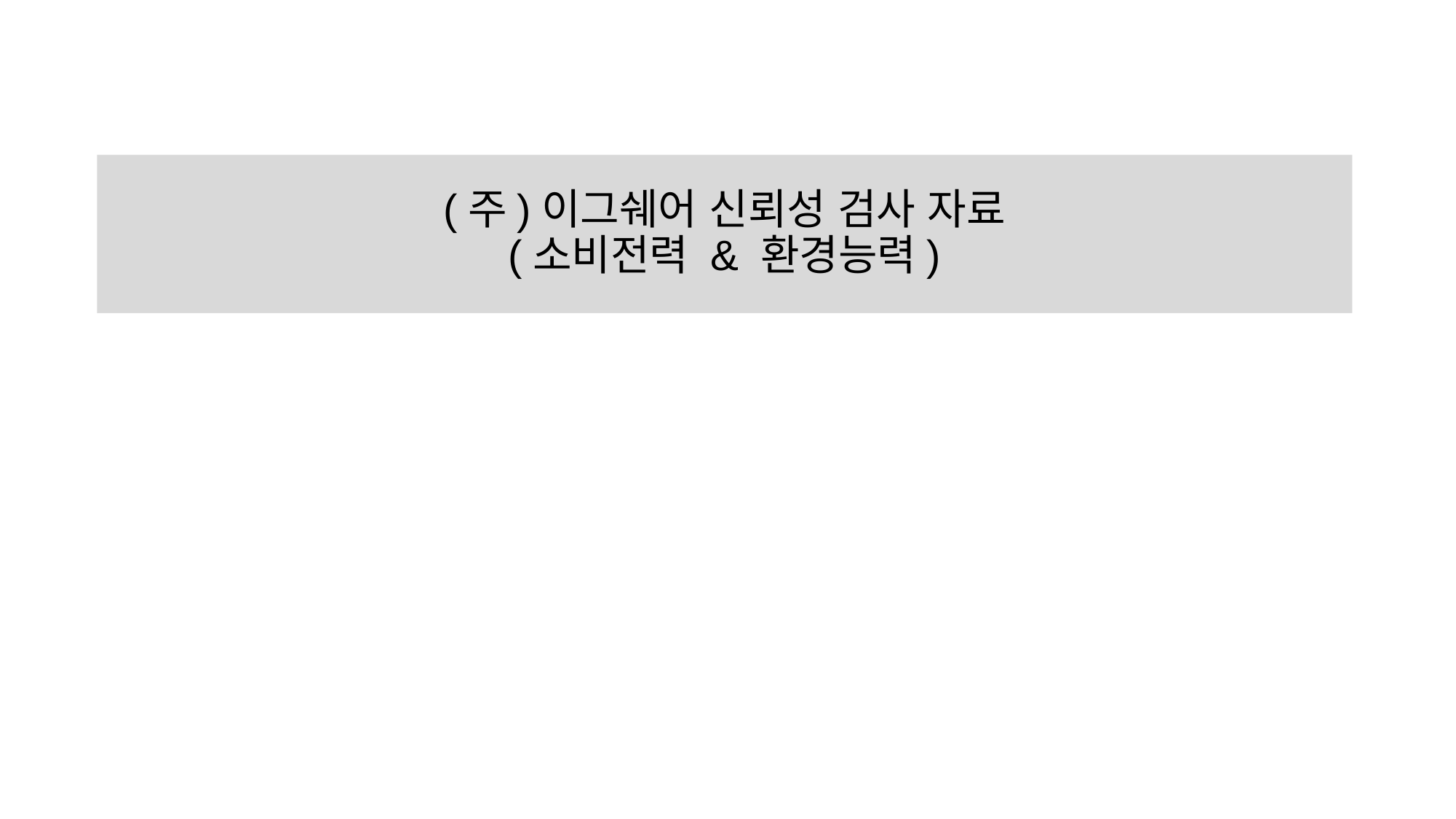

# (주)이그쉐어 신뢰성 검사 자료 (소비전력 & 환경능력)